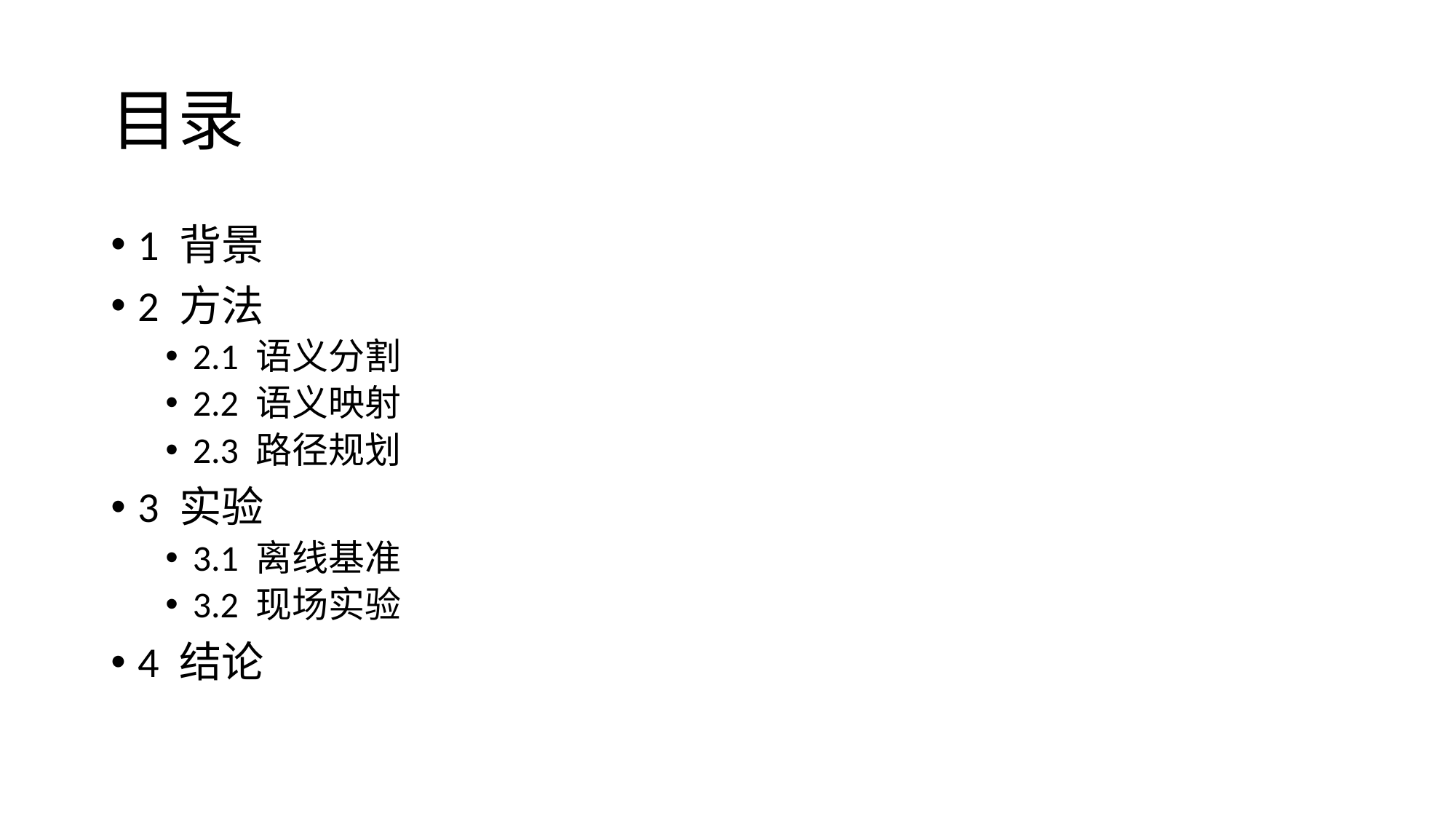

# 目录
1 背景
2 方法
2.1 语义分割
2.2 语义映射
2.3 路径规划
3 实验
3.1 离线基准
3.2 现场实验
4 结论